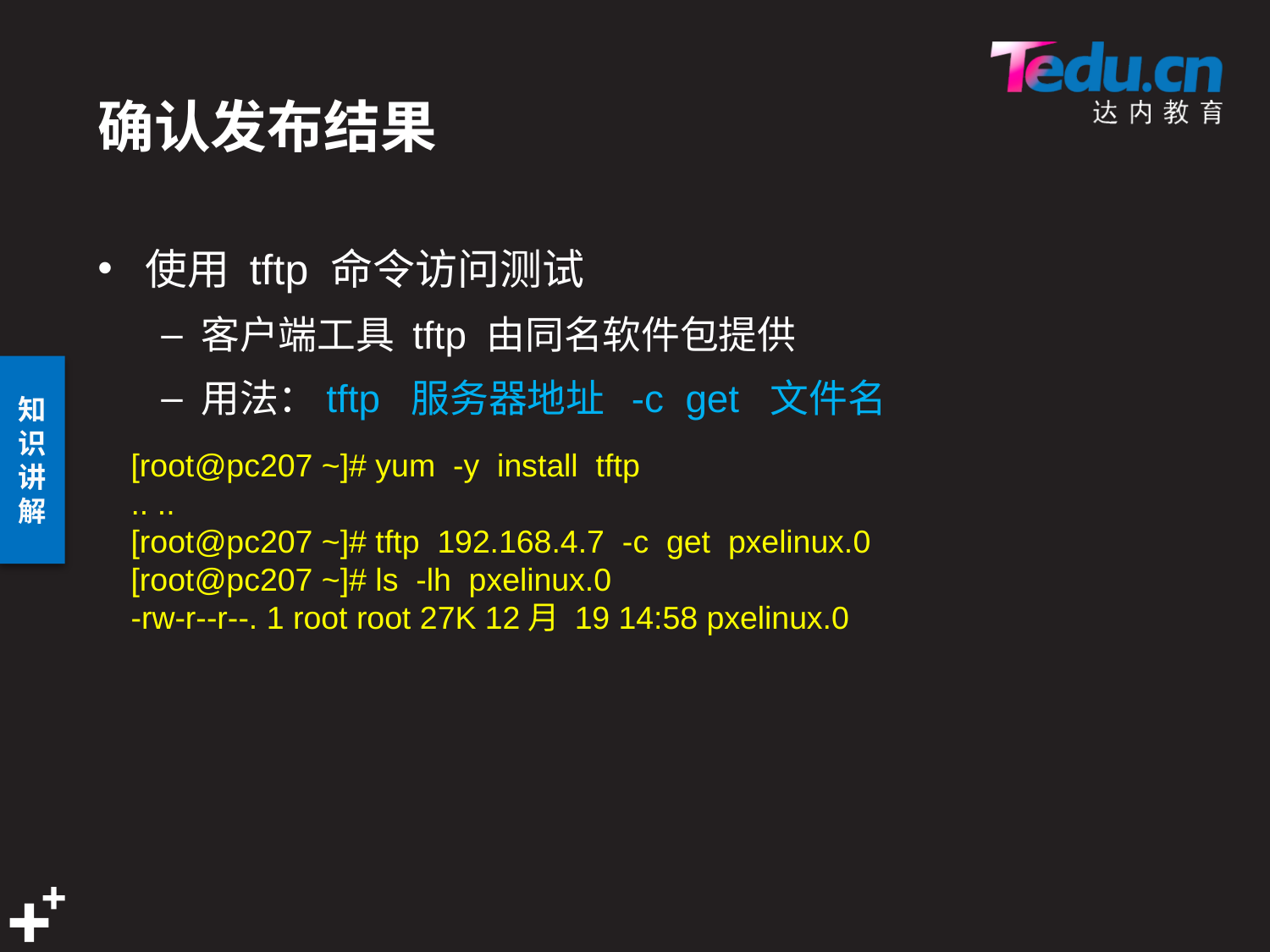

# 确认发布结果
使用 tftp 命令访问测试
客户端工具 tftp 由同名软件包提供
用法：tftp  服务器地址  -c  get  文件名
[root@pc207 ~]# yum  -y  install  tftp
.. ..
[root@pc207 ~]# tftp  192.168.4.7  -c  get  pxelinux.0
[root@pc207 ~]# ls  -lh  pxelinux.0
-rw-r--r--. 1 root root 27K 12月 19 14:58 pxelinux.0